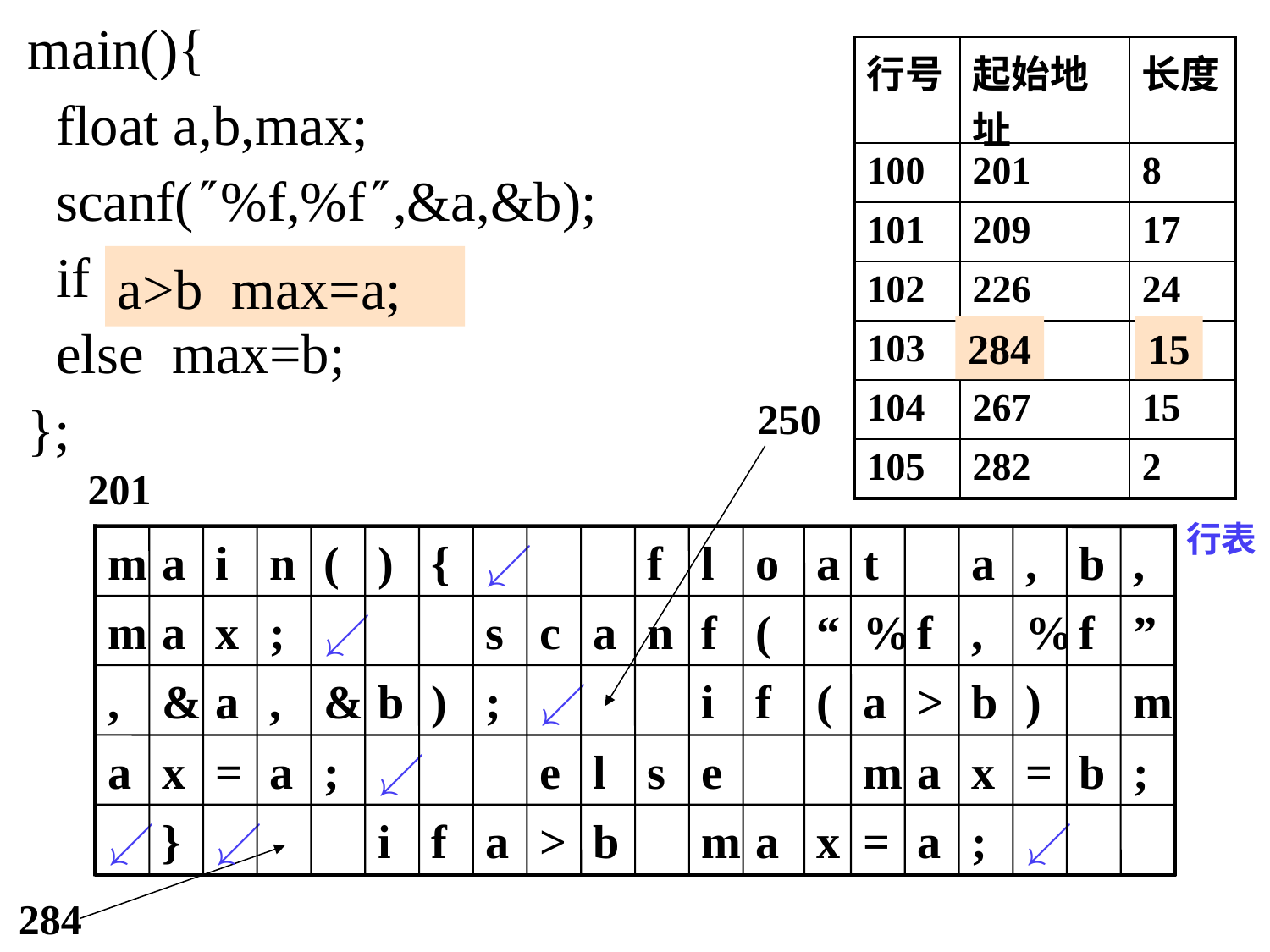

main(){
  float a,b,max;
  scanf(″%f,%f″,&a,&b);
  if (a>b)  max=a;
  else  max=b;
};
| 行号 | 起始地址 | 长度 |
| --- | --- | --- |
| 100 | 201 | 8 |
| 101 | 209 | 17 |
| 102 | 226 | 24 |
| 103 | 250 | 17 |
| 104 | 267 | 15 |
| 105 | 282 | 2 |
a>b  max=a;
284
15
250

201
行表
m

a

i

n

(

)

{

↙

f

l

o

a

t

a

,

b

,

m

a
x
;
↙

s
c
a
n
f
(
“
%
f
,
%
f
”
,

&
a
,
&
b
)
;
↙

i
f
(
a
>
b
)

m
a

x
=
a
;
↙

e
l
s
e

m
a
x
=
b
;
↙

}
↙

i
f
a
>
b

m
a
x
=
a
;
↙

284